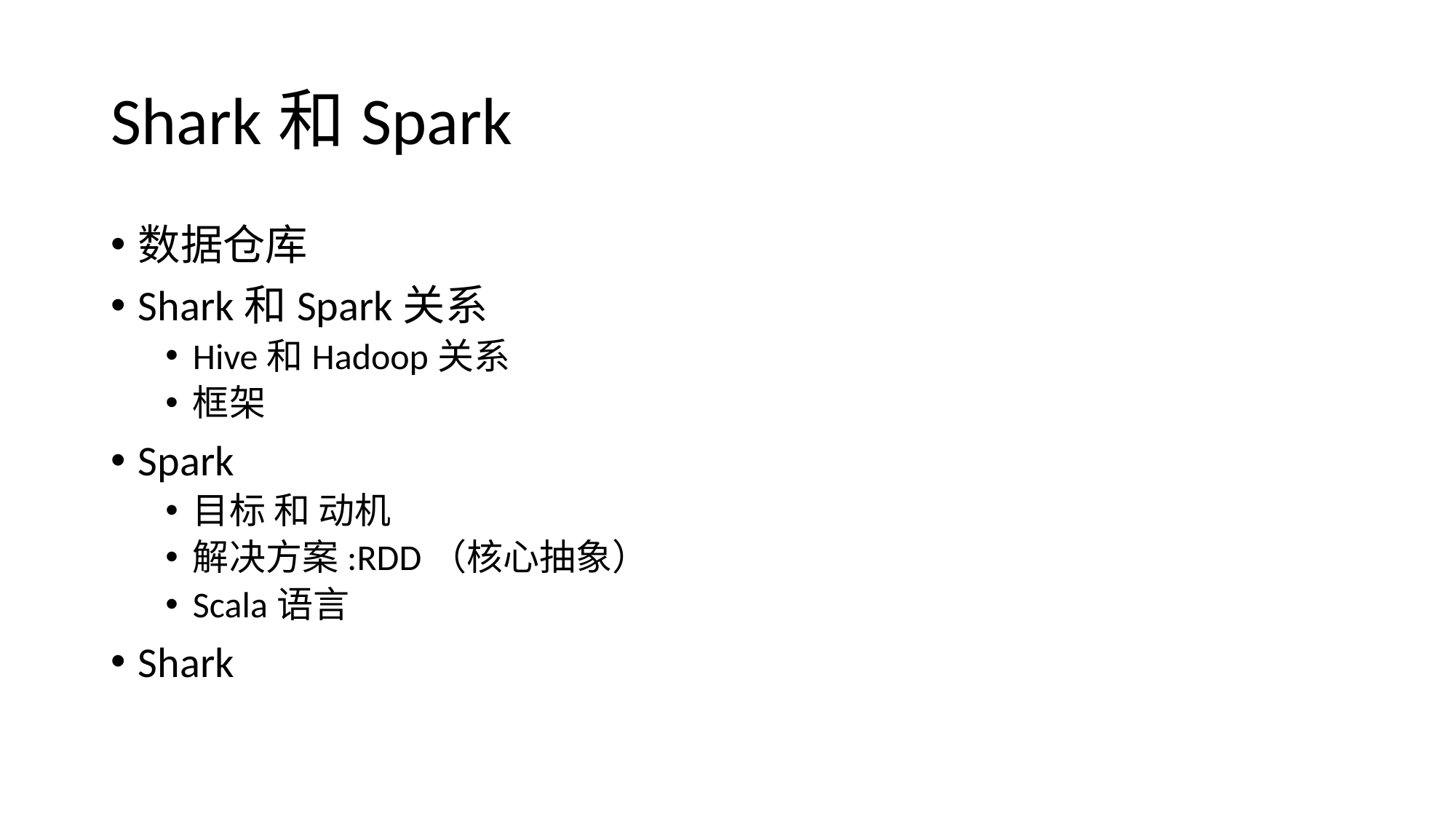

# Shark和Spark
数据仓库
Shark和Spark关系
Hive和Hadoop关系
框架
Spark
目标 和 动机
解决方案:RDD（核心抽象）
Scala语言
Shark